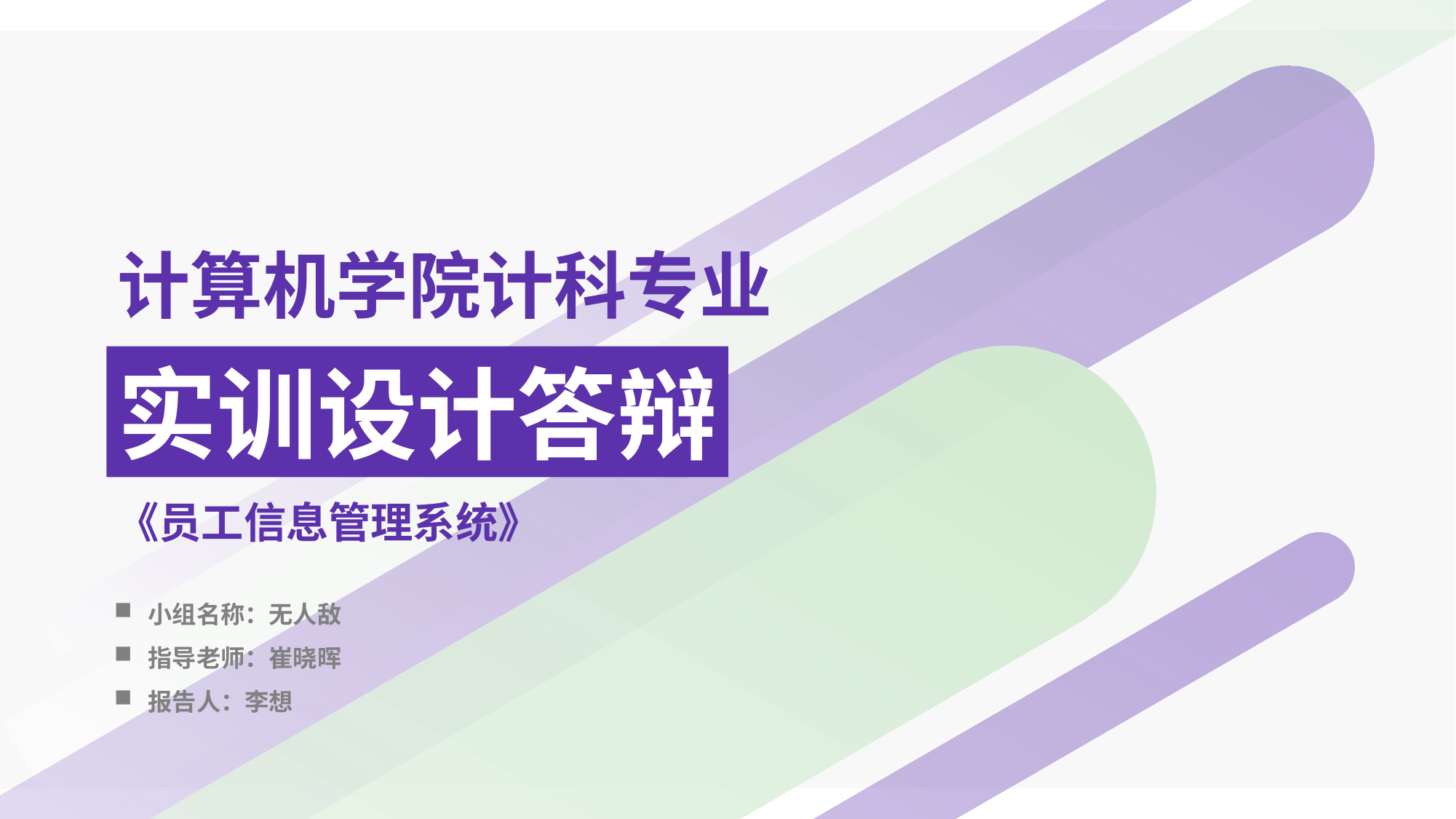

计算机学院计科专业
实训设计答辩
《员工信息管理系统》
小组名称：无人敌
指导老师：崔晓晖
报告人：李想